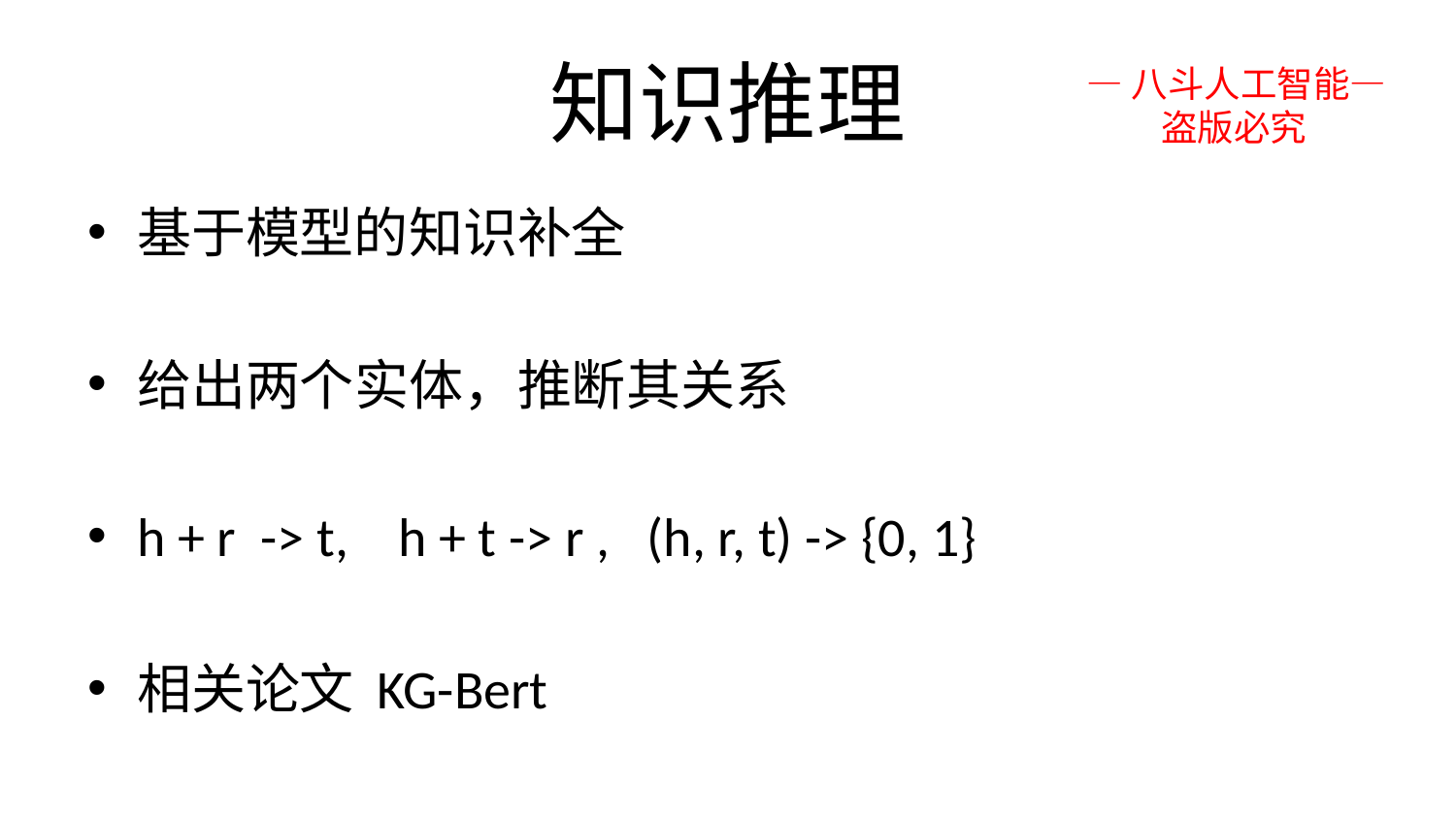

# 知识推理
—八斗人工智能—
        盗版必究
基于模型的知识补全

给出两个实体，推断其关系

h + r  -> t,    h + t -> r ,   (h, r, t) -> {0, 1}

相关论文 KG-Bert